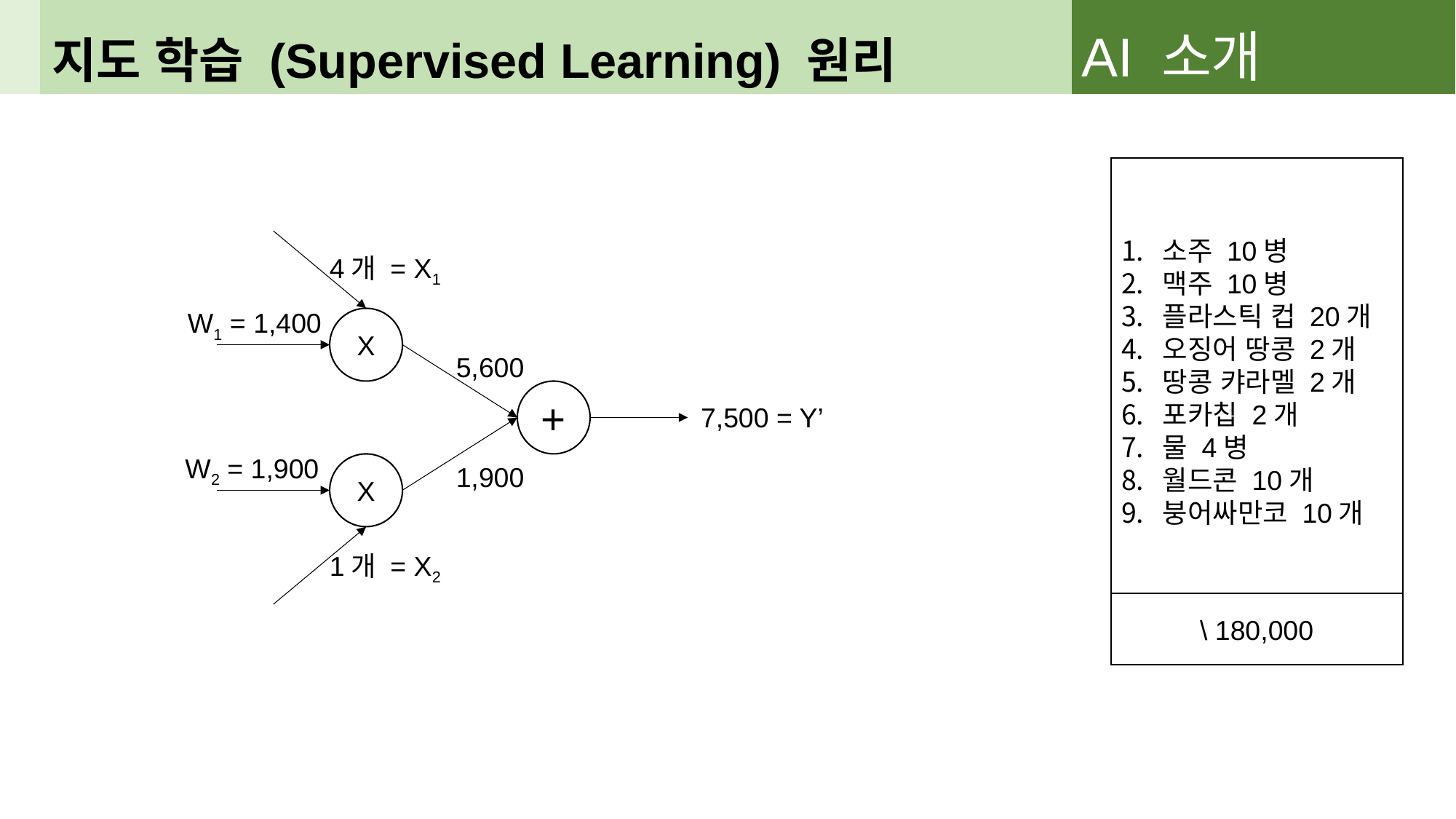

지도 학습 (Supervised Learning) 원리
AI 소개
소주 10병
맥주 10병
플라스틱 컵 20개
오징어 땅콩 2개
땅콩 캬라멜 2개
포카칩 2개
물 4병
월드콘 10개
붕어싸만코 10개
4개 = X1
W1 = 1,400
X
5,600
+
7,500 = Y’
W2 = 1,900
X
1,900
1개 = X2
\ 180,000